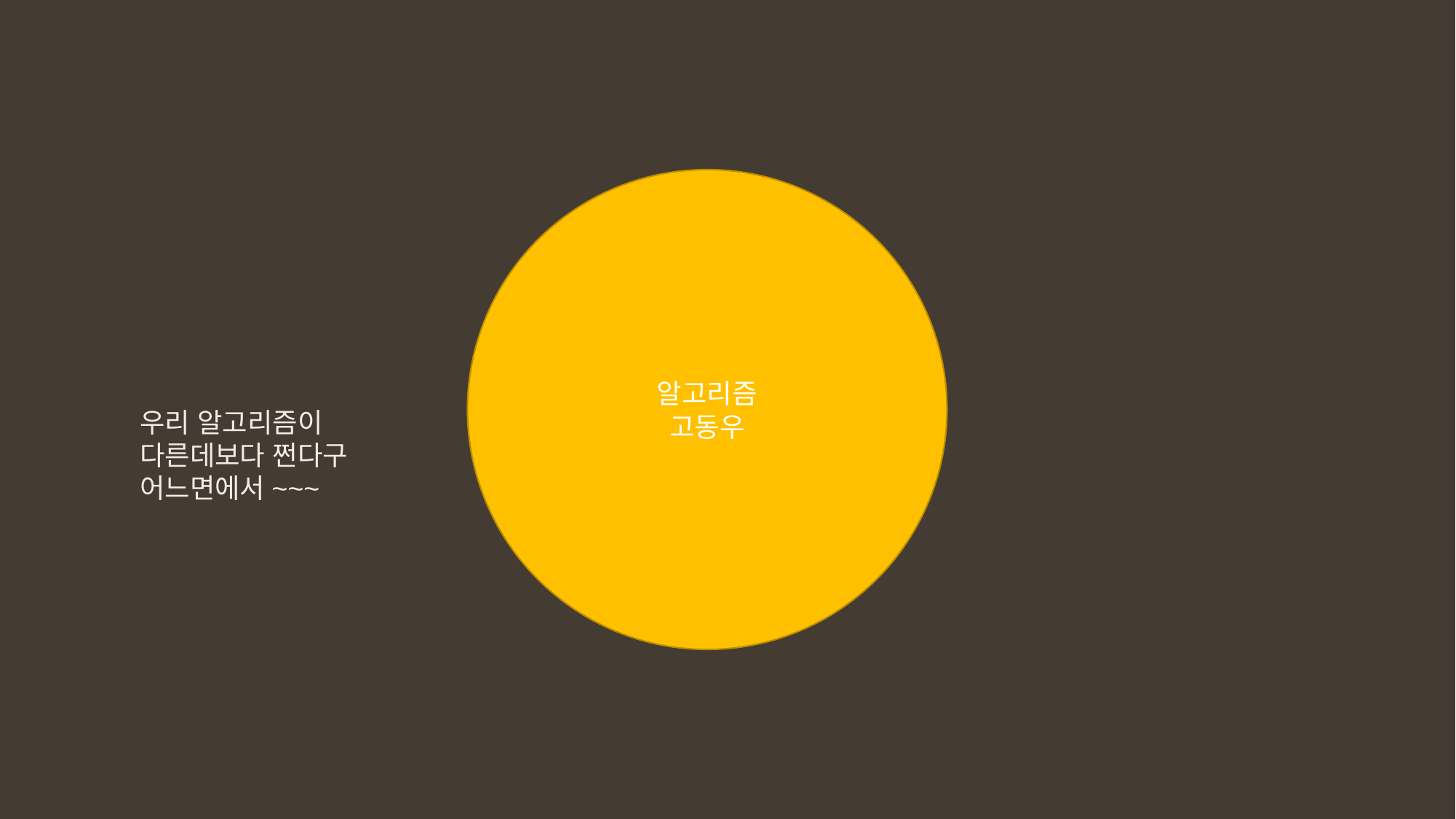

알고리즘
고동우
우리 알고리즘이
다른데보다 쩐다구
어느면에서~~~